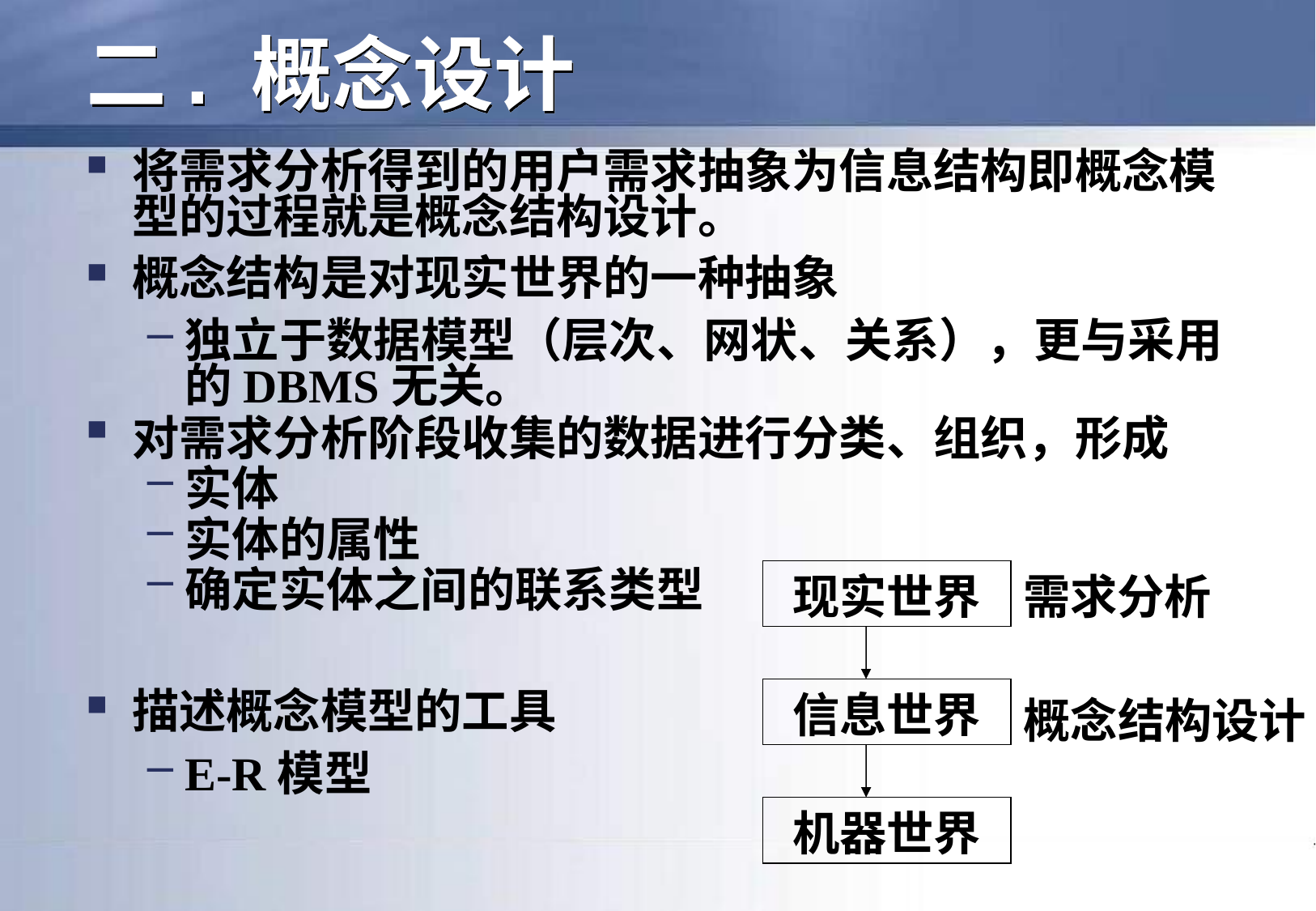

# 二. 概念设计
将需求分析得到的用户需求抽象为信息结构即概念模型的过程就是概念结构设计。
概念结构是对现实世界的一种抽象
独立于数据模型（层次、网状、关系），更与采用的DBMS无关。
对需求分析阶段收集的数据进行分类、组织，形成
实体
实体的属性
确定实体之间的联系类型

描述概念模型的工具
E-R模型
现实世界
需求分析

信息世界
概念结构设计

机器世界
22